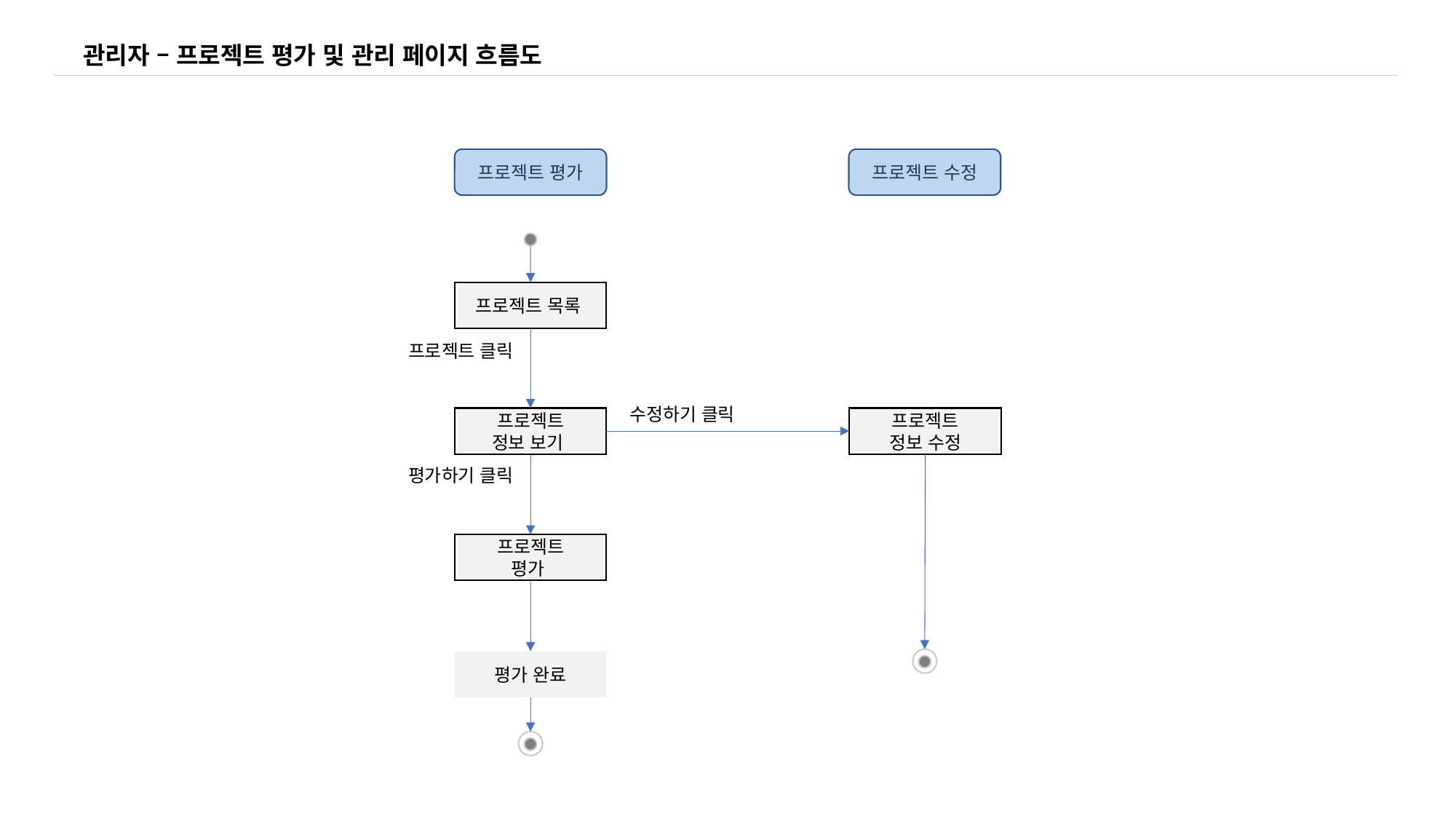

관리자 – 프로젝트 평가 및 관리 페이지 흐름도
프로젝트 평가
프로젝트 수정

프로젝트 목록
프로젝트 클릭
수정하기 클릭
프로젝트
정보 보기
프로젝트
정보 수정
평가하기 클릭
프로젝트
평가

평가 완료